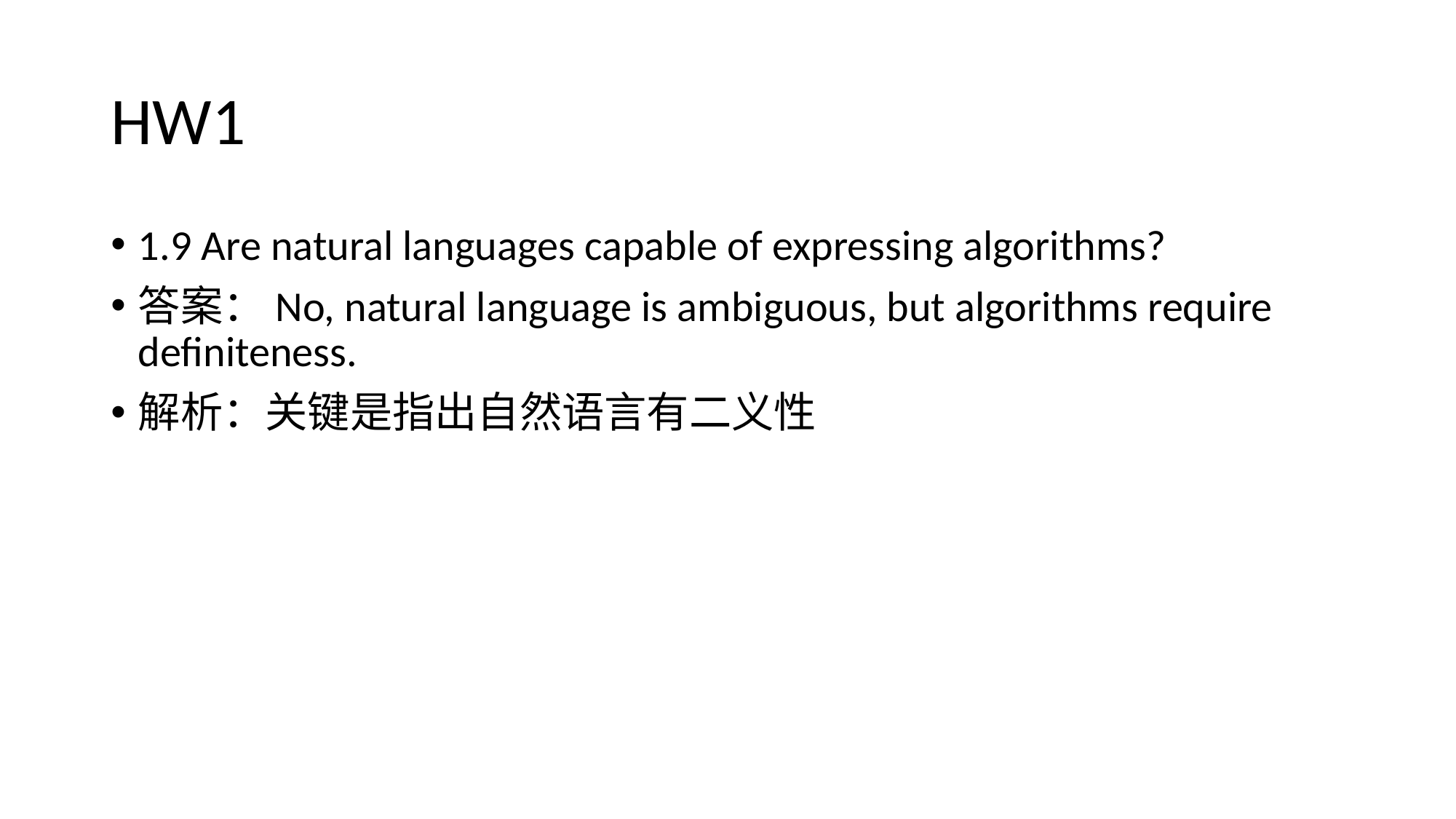

# HW1
1.9 Are natural languages capable of expressing algorithms?
答案：No, natural language is ambiguous, but algorithms require definiteness.
解析：关键是指出自然语言有二义性